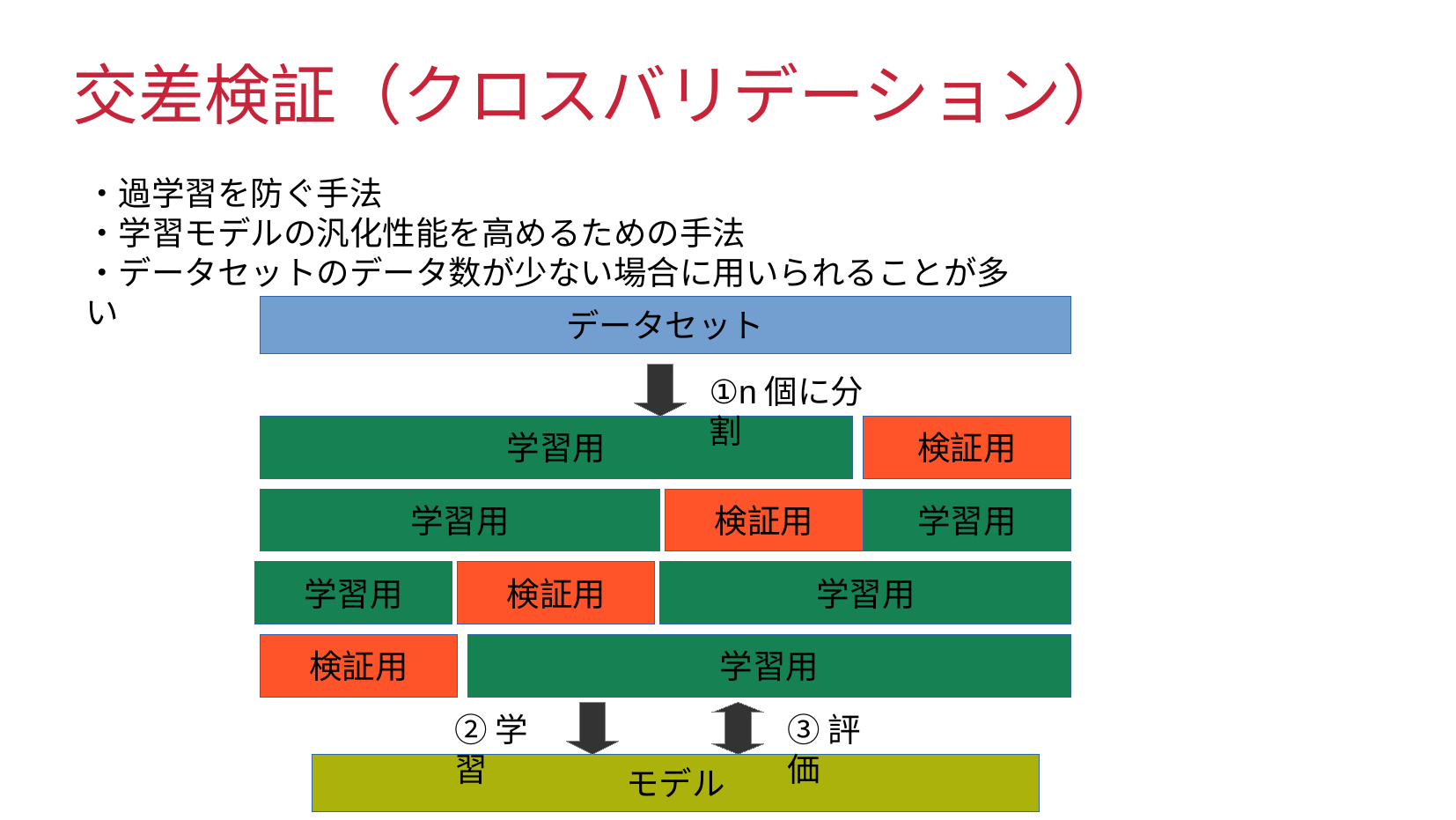

交差検証（クロスバリデーション）
・過学習を防ぐ手法
・学習モデルの汎化性能を高めるための手法
・データセットのデータ数が少ない場合に用いられることが多い
データセット

①n個に分割
学習用
検証用
学習用
検証用
学習用
学習用
検証用
学習用
検証用
学習用
②学習

③評価
モデル